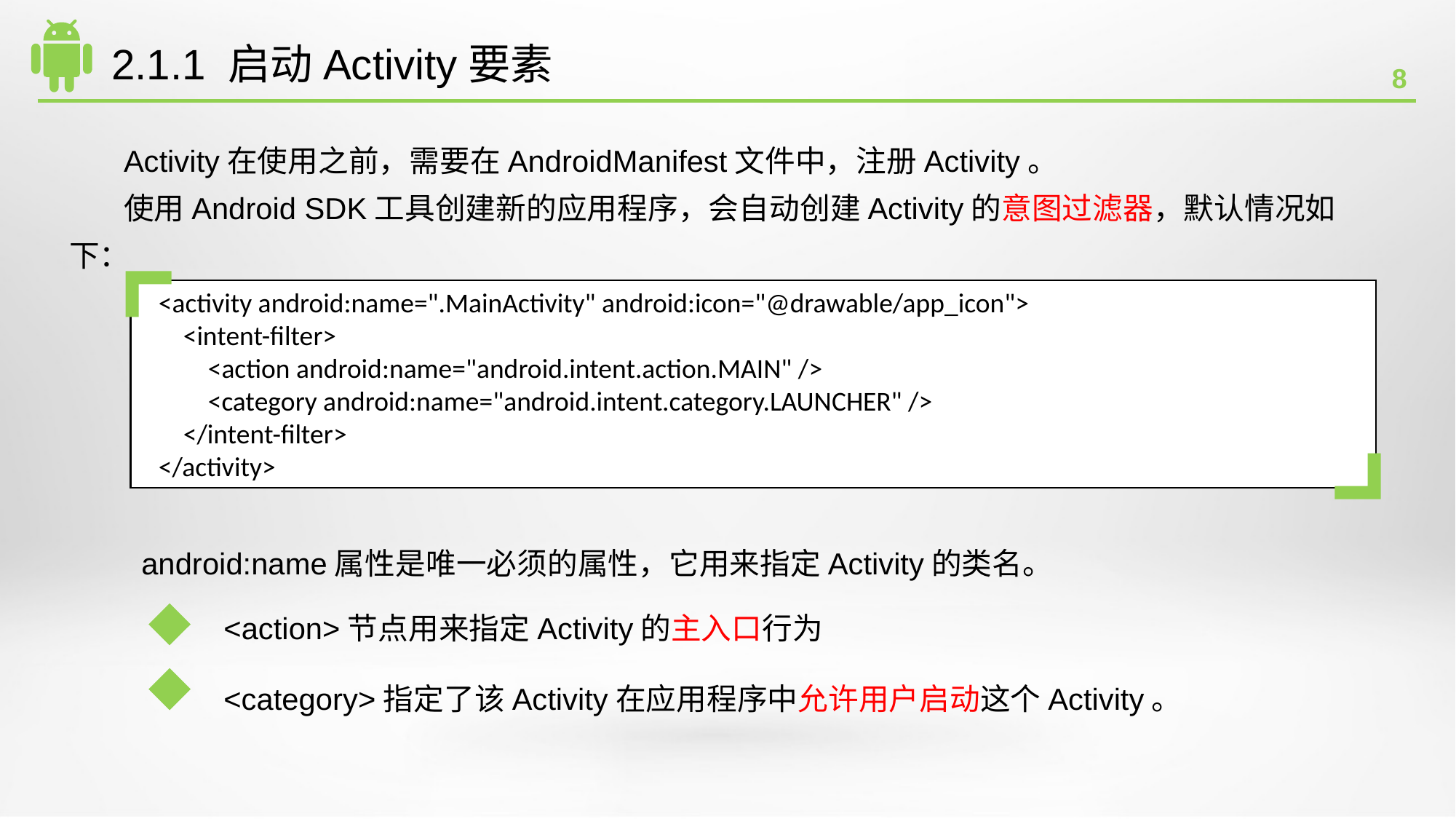

# 2.1.1 启动Activity要素
Activity在使用之前，需要在AndroidManifest文件中，注册Activity。
使用Android SDK工具创建新的应用程序，会自动创建Activity的意图过滤器，默认情况如下：

<activity android:name=".MainActivity" android:icon="@drawable/app_icon">
    <intent-filter>
        <action android:name="android.intent.action.MAIN" />
        <category android:name="android.intent.category.LAUNCHER" />
    </intent-filter>
</activity>

android:name属性是唯一必须的属性，它用来指定Activity的类名。
<action>节点用来指定Activity的主入口行为

<category>指定了该Activity在应用程序中允许用户启动这个Activity。